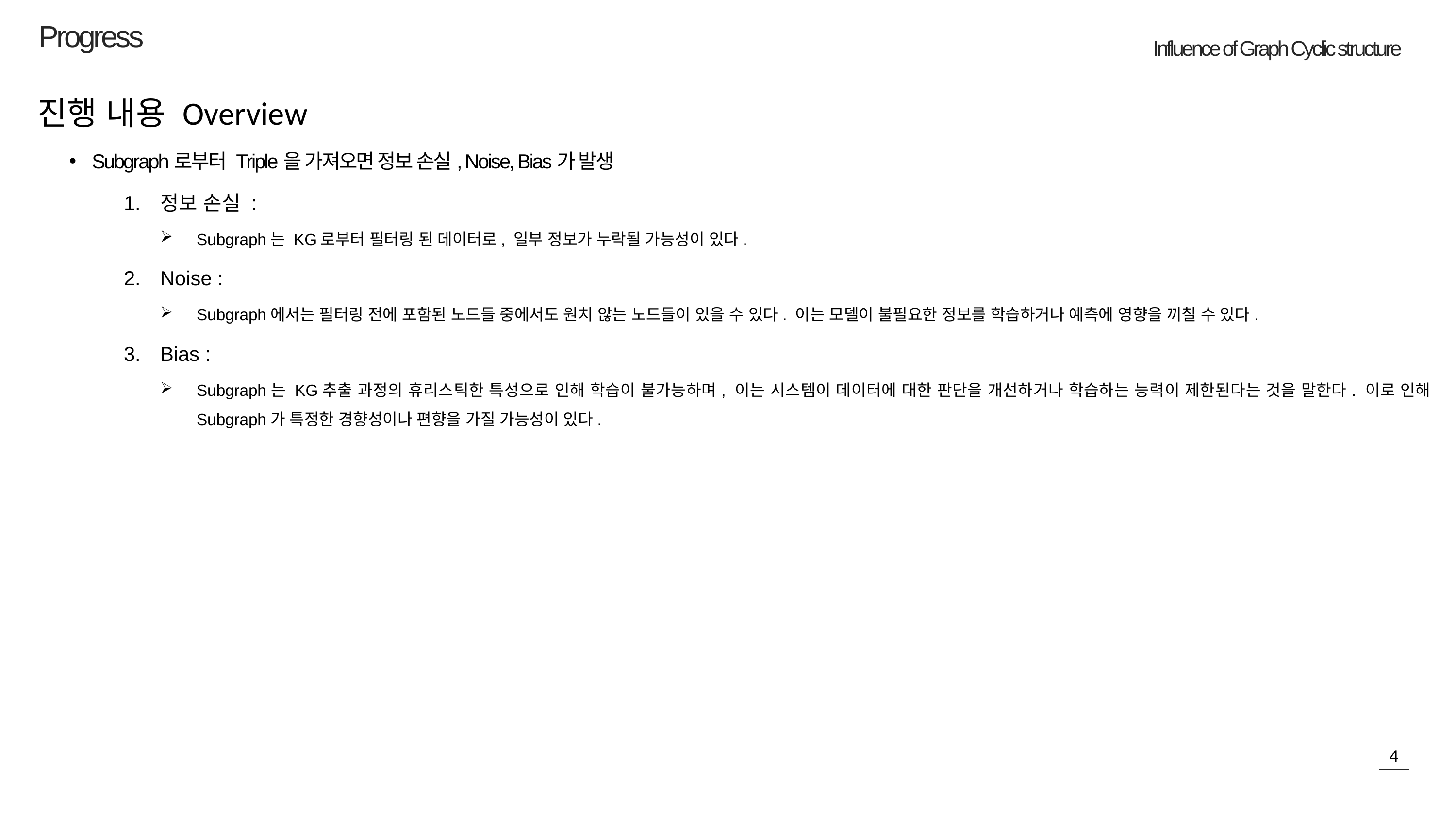

Progress
진행 내용 Overview
Subgraph로부터 Triple을 가져오면 정보 손실, Noise, Bias가 발생
정보 손실 :
Subgraph는 KG로부터 필터링 된 데이터로, 일부 정보가 누락될 가능성이 있다.
Noise :
Subgraph에서는 필터링 전에 포함된 노드들 중에서도 원치 않는 노드들이 있을 수 있다. 이는 모델이 불필요한 정보를 학습하거나 예측에 영향을 끼칠 수 있다.
Bias :
Subgraph는 KG추출 과정의 휴리스틱한 특성으로 인해 학습이 불가능하며, 이는 시스템이 데이터에 대한 판단을 개선하거나 학습하는 능력이 제한된다는 것을 말한다. 이로 인해 Subgraph가 특정한 경향성이나 편향을 가질 가능성이 있다.